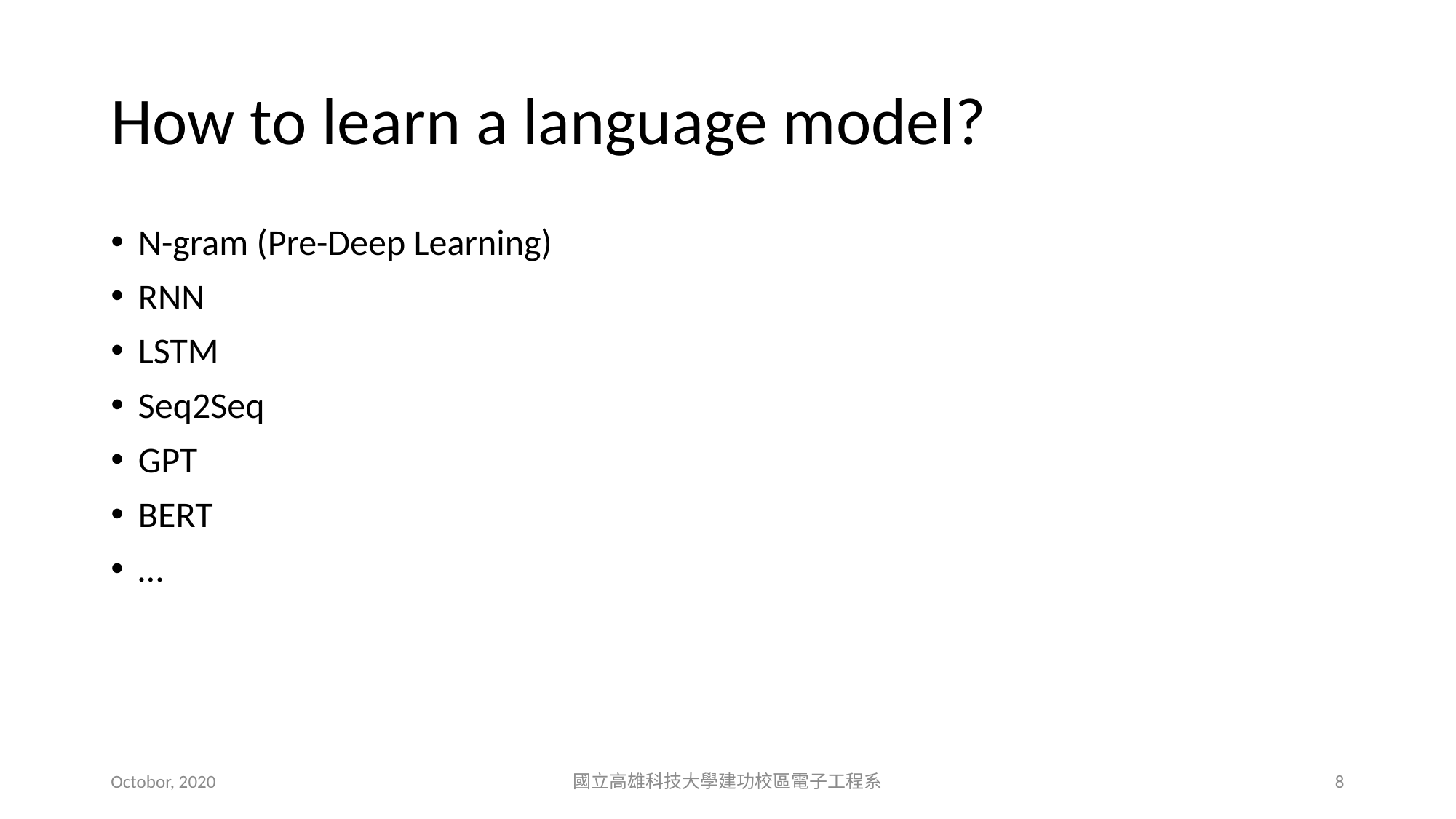

# How to learn a language model?
N-gram (Pre-Deep Learning)
RNN
LSTM
Seq2Seq
GPT
BERT
…
Octobor, 2020
國立高雄科技大學建功校區電子工程系
8